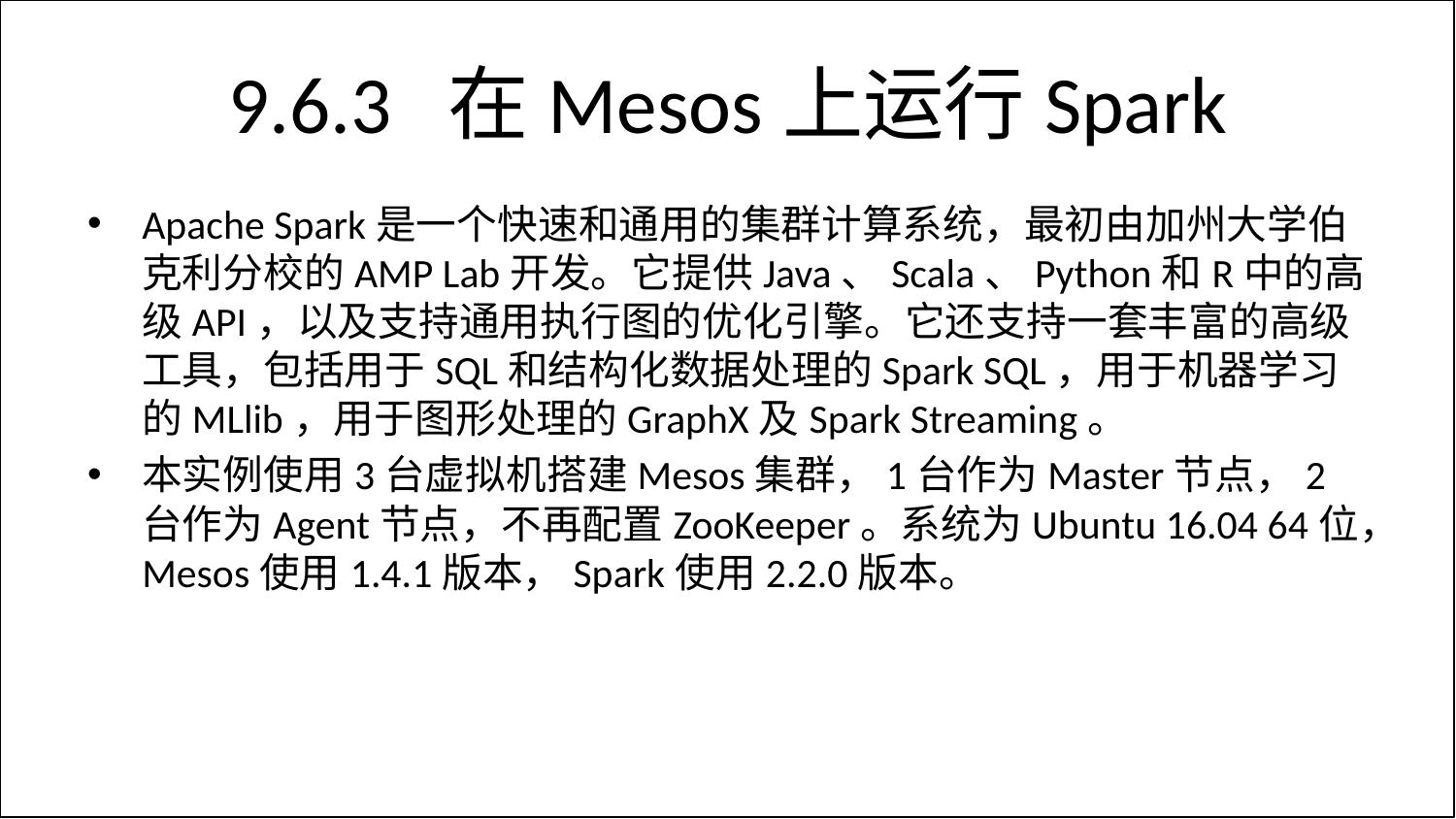

# 9.6.3  在Mesos上运行Spark
Apache Spark是一个快速和通用的集群计算系统，最初由加州大学伯克利分校的AMP Lab开发。它提供Java、Scala、Python和R中的高级API，以及支持通用执行图的优化引擎。它还支持一套丰富的高级工具，包括用于SQL和结构化数据处理的Spark SQL，用于机器学习的MLlib，用于图形处理的GraphX及Spark Streaming。
本实例使用3台虚拟机搭建Mesos集群，1台作为Master节点，2台作为Agent节点，不再配置ZooKeeper。系统为Ubuntu 16.04 64位，Mesos使用1.4.1版本，Spark使用2.2.0版本。